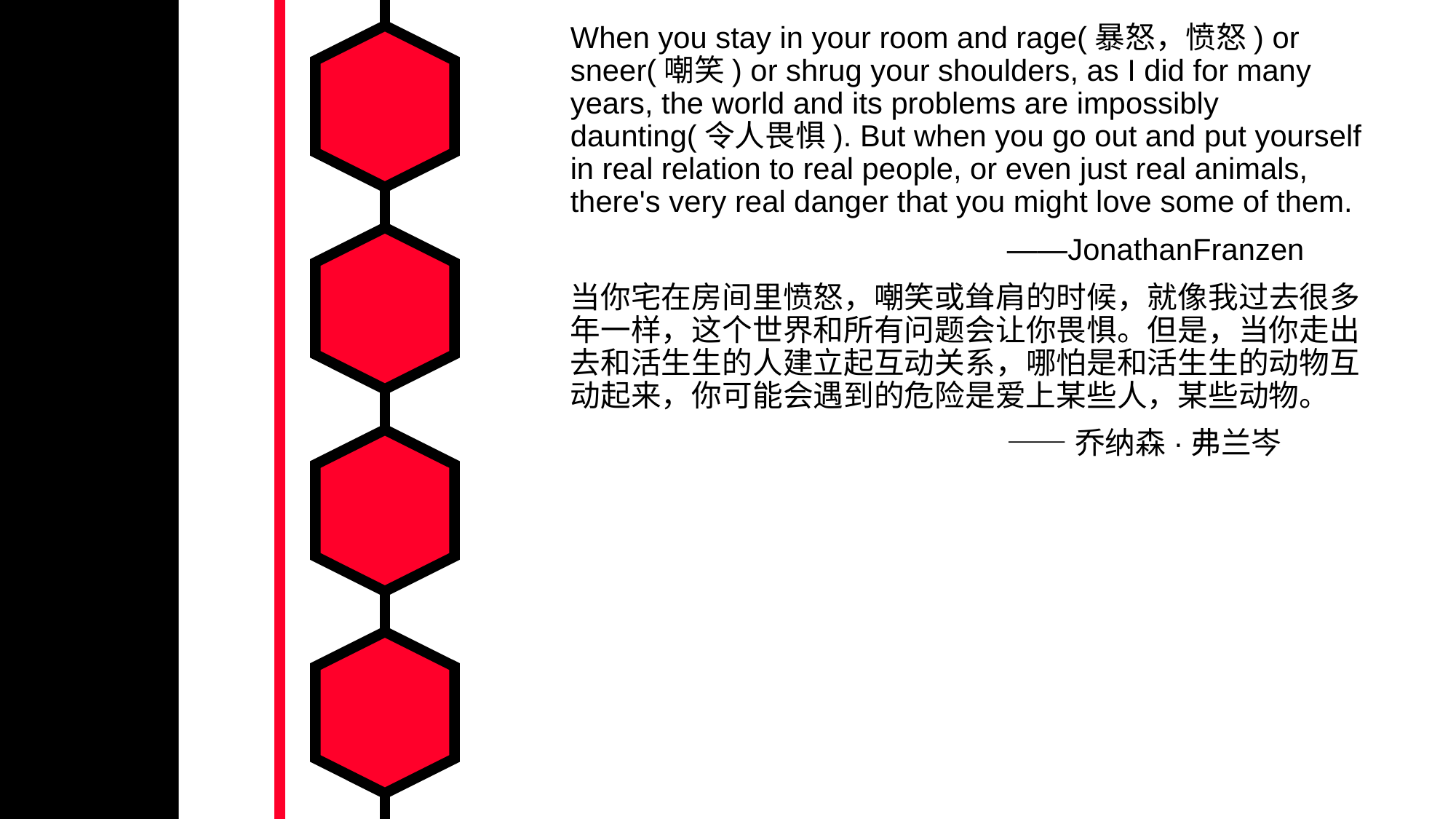

#
When you stay in your room and rage(暴怒，愤怒) or sneer(嘲笑) or shrug your shoulders, as I did for many years, the world and its problems are impossibly daunting(令人畏惧). But when you go out and put yourself in real relation to real people, or even just real animals, there's very real danger that you might love some of them.
				——JonathanFranzen
当你宅在房间里愤怒，嘲笑或耸肩的时候，就像我过去很多年一样，这个世界和所有问题会让你畏惧。但是，当你走出去和活生生的人建立起互动关系，哪怕是和活生生的动物互动起来，你可能会遇到的危险是爱上某些人，某些动物。
				——乔纳森·弗兰岑